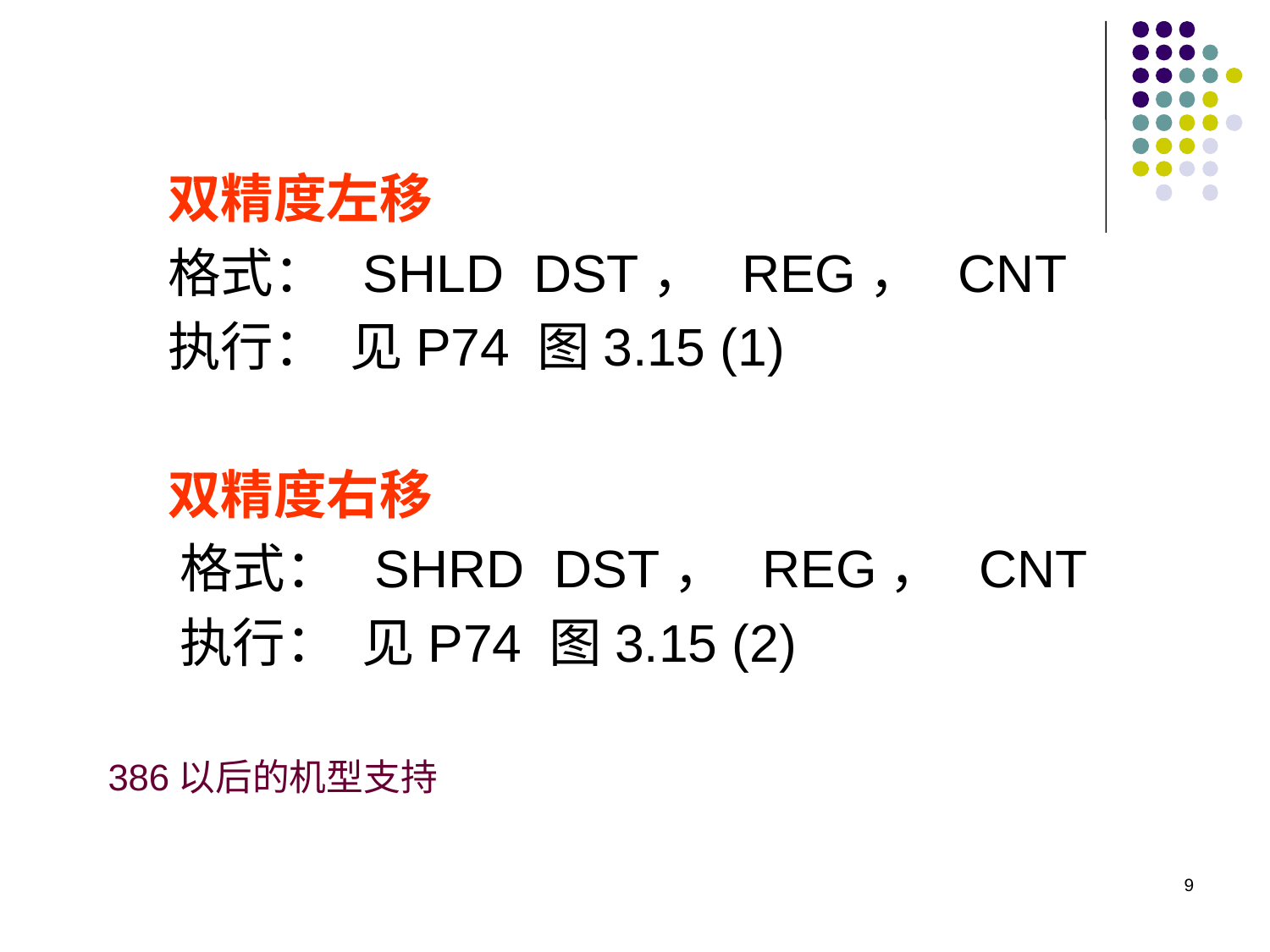

双精度左移
    格式：  SHLD  DST，  REG，  CNT
    执行：  见P74 图3.15 (1)

    双精度右移
     格式：  SHRD  DST，  REG，  CNT
     执行：  见P74 图3.15 (2)

386以后的机型支持
9